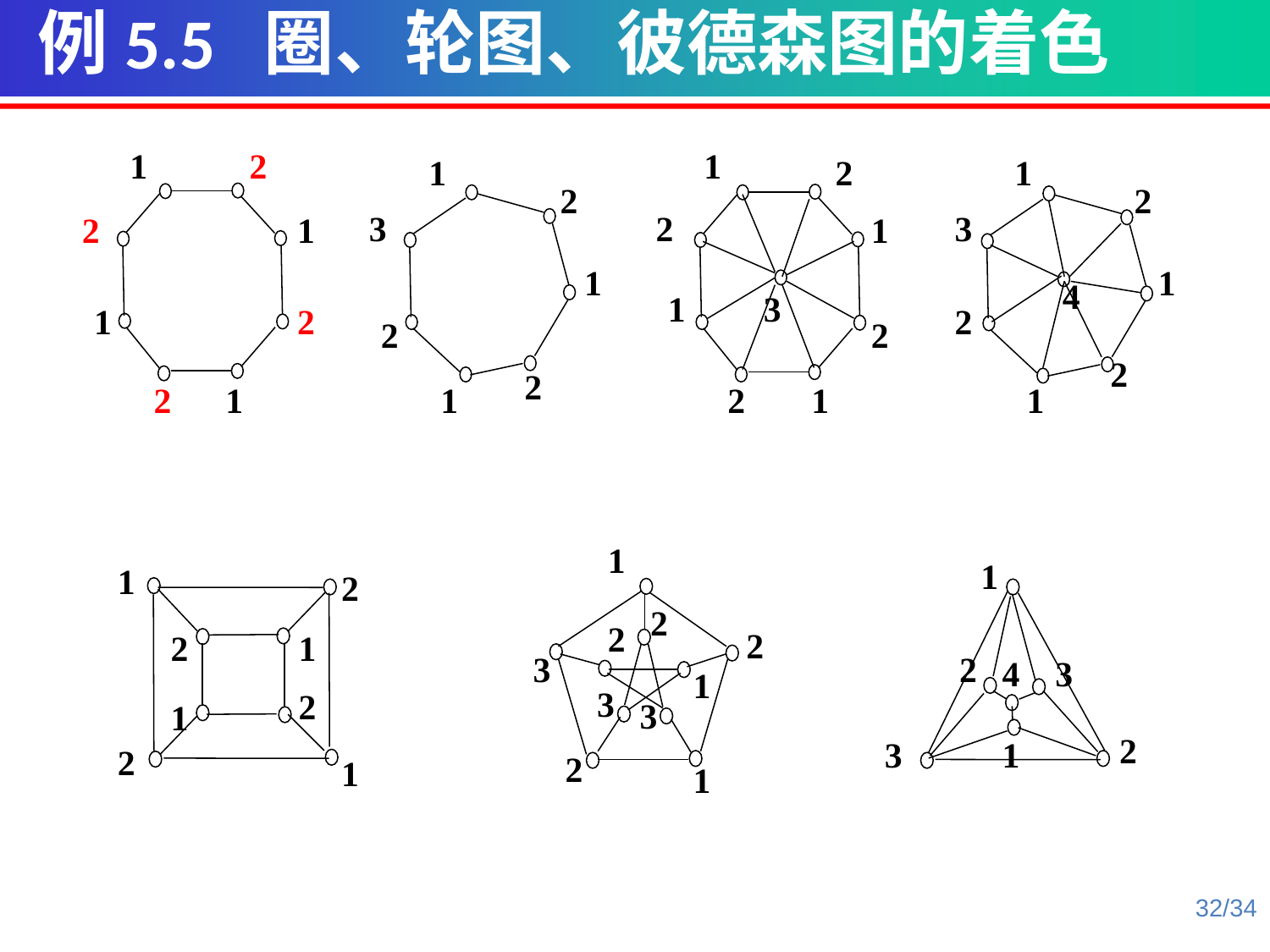

例5.5  圈、轮图、彼德森图的着色
1
2
1
1
2
1
2
2

3
2
3
2
1
1
1
1
4
1
3
1
2
2
2
2
2
2
2
1
1
2
1
1
1
2
3
2
1
1
2
3
1
2
2
1

2
2
2
1
2
1
2
3
1
4
1
3
3
32/34